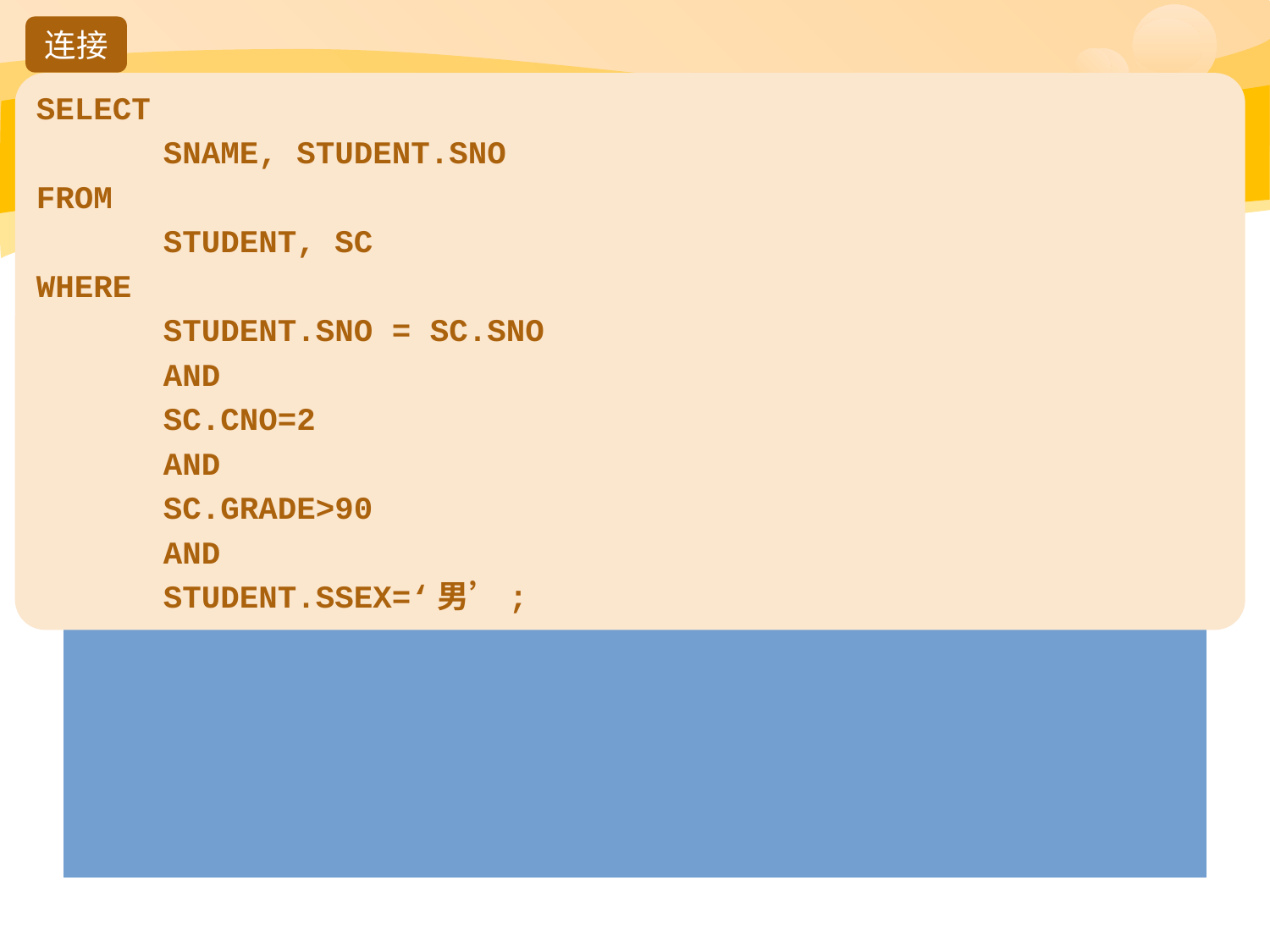

连接
SELECT
	SNAME, STUDENT.SNO
FROM
	STUDENT, SC
WHERE
	STUDENT.SNO = SC.SNO
	AND
	SC.CNO=2
	AND
	SC.GRADE>90
	AND
	STUDENT.SSEX=‘男’;
#